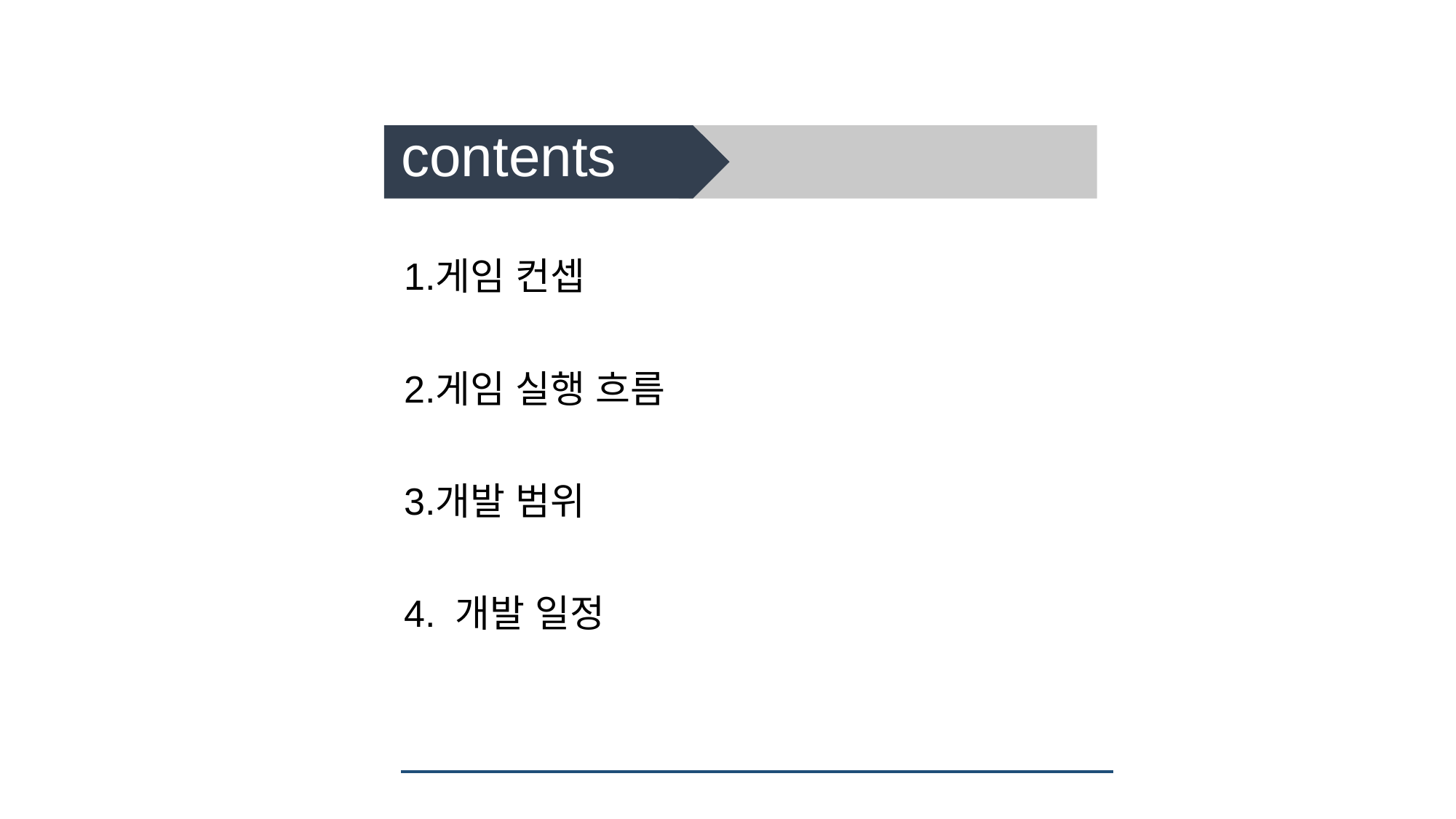

# contents

게임 컨셉

게임 실행 흐름

개발 범위

 개발 일정